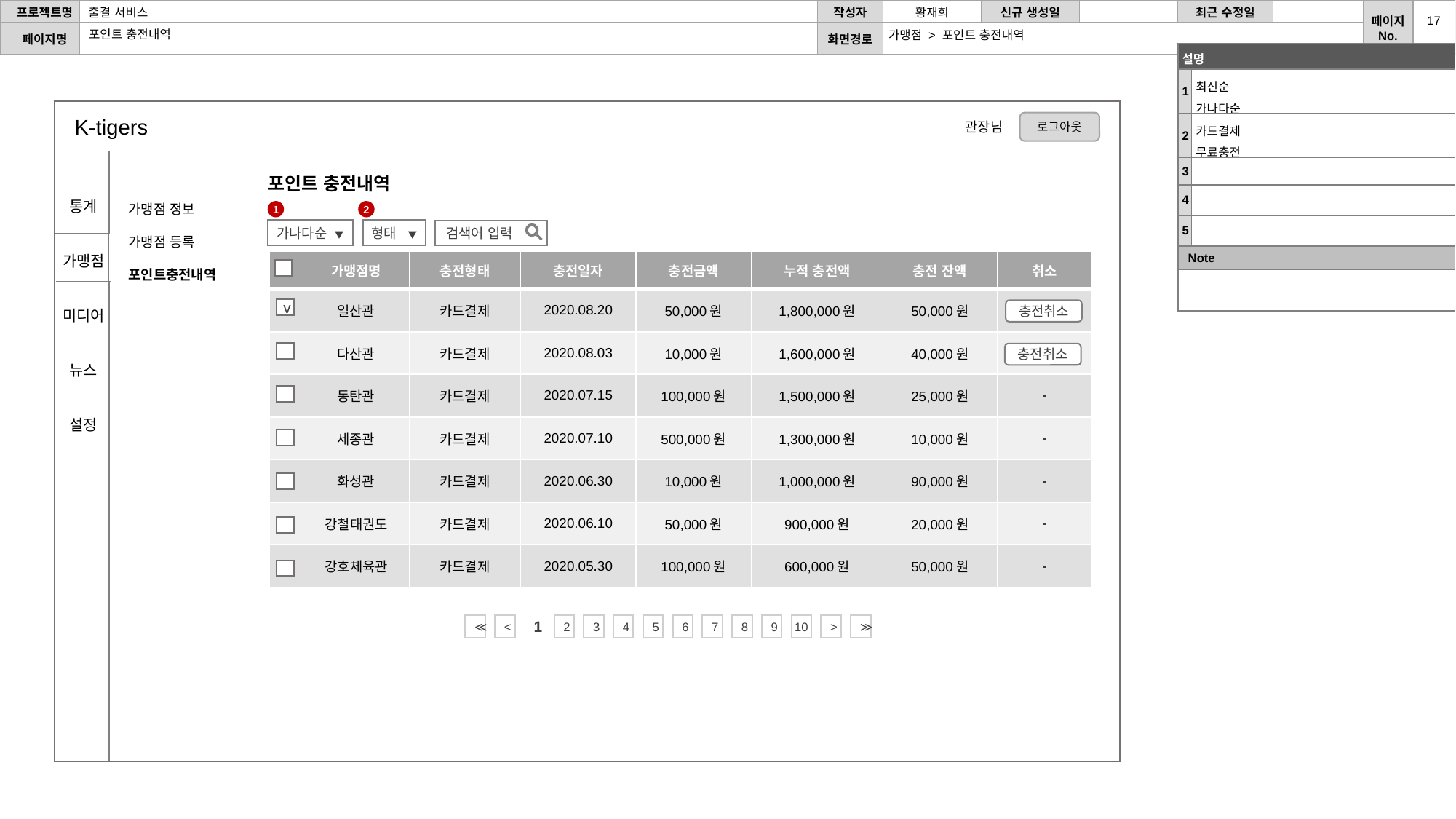

17
포인트 충전내역
가맹점 > 포인트 충전내역
| 설명 |  |
| --- | --- |
| 1 | 최신순 가나다순 |
| 2 | 카드결제 무료충전 |
| 3 |  |
| 4 |  |
| 5 |  |
| Note |  |
|  |  |

K-tigers
로그아웃
관장님
포인트 충전내역
가맹점 정보
가맹점 등록
포인트충전내역
통계

가맹점

미디어

뉴스

설정
1
2
형태   ▼
가나다순  ▼
  검색어 입력

|  | 가맹점명 | 충전형태 | 충전일자 | 충전금액 | 누적 충전액 | 충전 잔액 | 취소 |
| --- | --- | --- | --- | --- | --- | --- | --- |
|  | 일산관 | 카드결제 | 2020.08.20 | 50,000원 | 1,800,000원 | 50,000원 |  |
|  | 다산관 | 카드결제 | 2020.08.03 | 10,000원 | 1,600,000원 | 40,000원 |  |
|  | 동탄관 | 카드결제 | 2020.07.15 | 100,000원 | 1,500,000원 | 25,000원 | - |
|  | 세종관 | 카드결제 | 2020.07.10 | 500,000원 | 1,300,000원 | 10,000원 | - |
|  | 화성관 | 카드결제 | 2020.06.30 | 10,000원 | 1,000,000원 | 90,000원 | - |
|  | 강철태권도 | 카드결제 | 2020.06.10 | 50,000원 | 900,000원 | 20,000원 | - |
|  | 강호체육관 | 카드결제 | 2020.05.30 | 100,000원 | 600,000원 | 50,000원 | - |

v
충전취소

충전취소

≪
<
1
2
3
4
5
6
7
8
9
10
>
≫